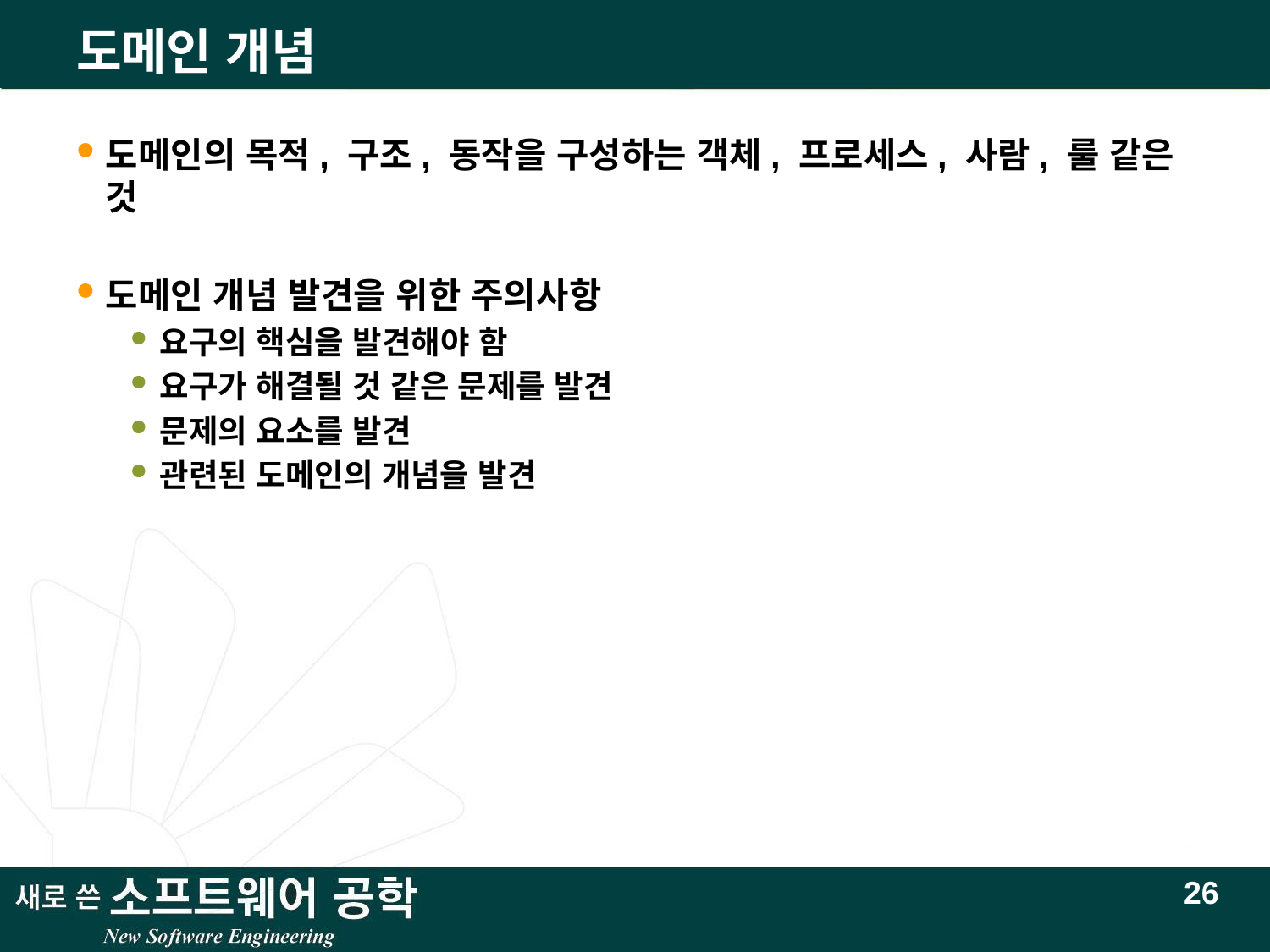

# 도메인 개념
도메인의 목적, 구조, 동작을 구성하는 객체, 프로세스, 사람, 룰 같은 것

도메인 개념 발견을 위한 주의사항
요구의 핵심을 발견해야 함
요구가 해결될 것 같은 문제를 발견
문제의 요소를 발견
관련된 도메인의 개념을 발견
26